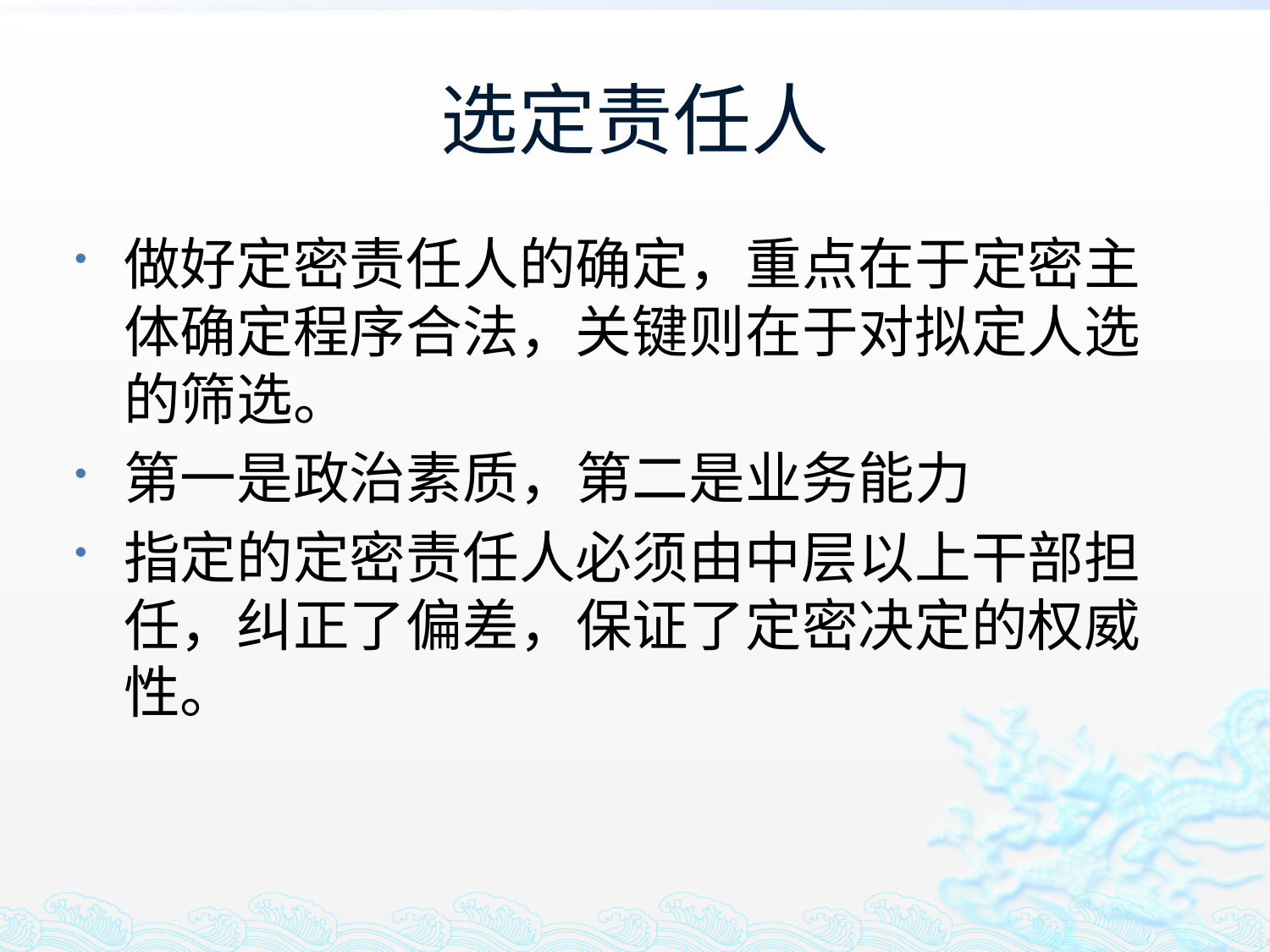

# 选定责任人
做好定密责任人的确定，重点在于定密主体确定程序合法，关键则在于对拟定人选的筛选。
第一是政治素质，第二是业务能力
指定的定密责任人必须由中层以上干部担任，纠正了偏差，保证了定密决定的权威性。